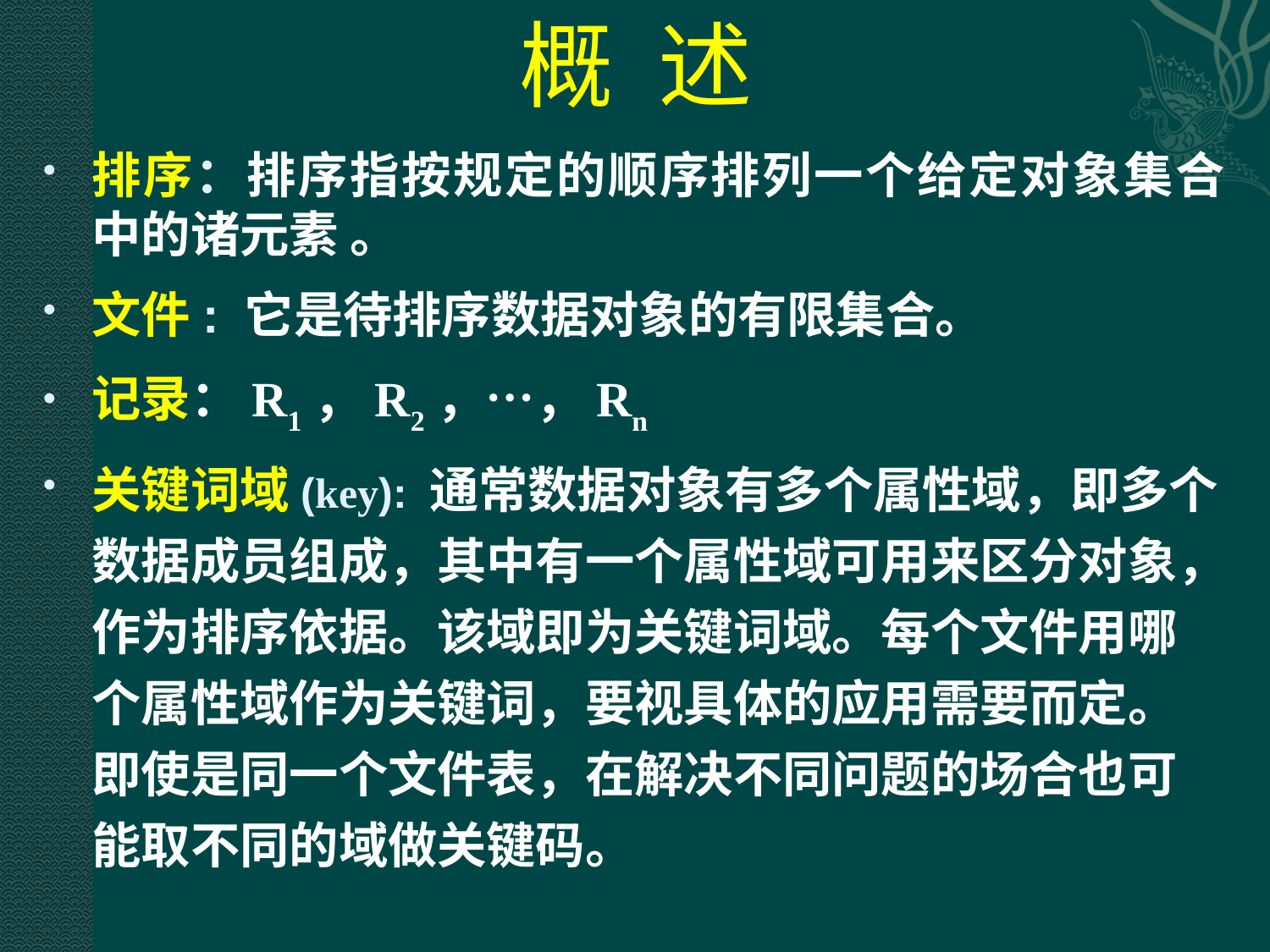

# 概  述
排序：排序指按规定的顺序排列一个给定对象集合中的诸元素 。
文件: 它是待排序数据对象的有限集合。
记录：R1，R2，…，Rn
关键词域(key): 通常数据对象有多个属性域，即多个数据成员组成，其中有一个属性域可用来区分对象，作为排序依据。该域即为关键词域。每个文件用哪个属性域作为关键词，要视具体的应用需要而定。即使是同一个文件表，在解决不同问题的场合也可能取不同的域做关键码。